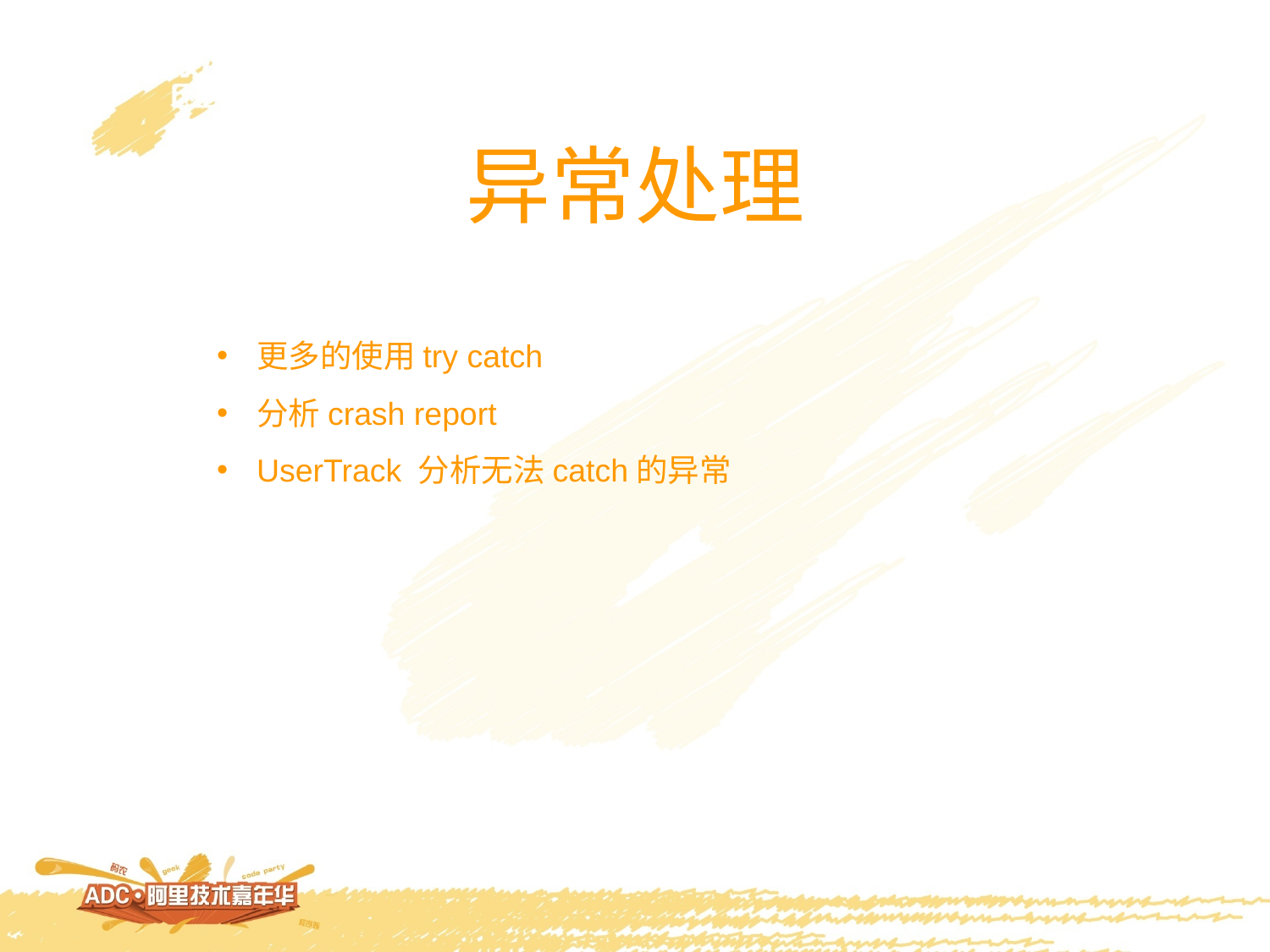

异常处理
更多的使用try catch
分析crash report
UserTrack 分析无法catch的异常